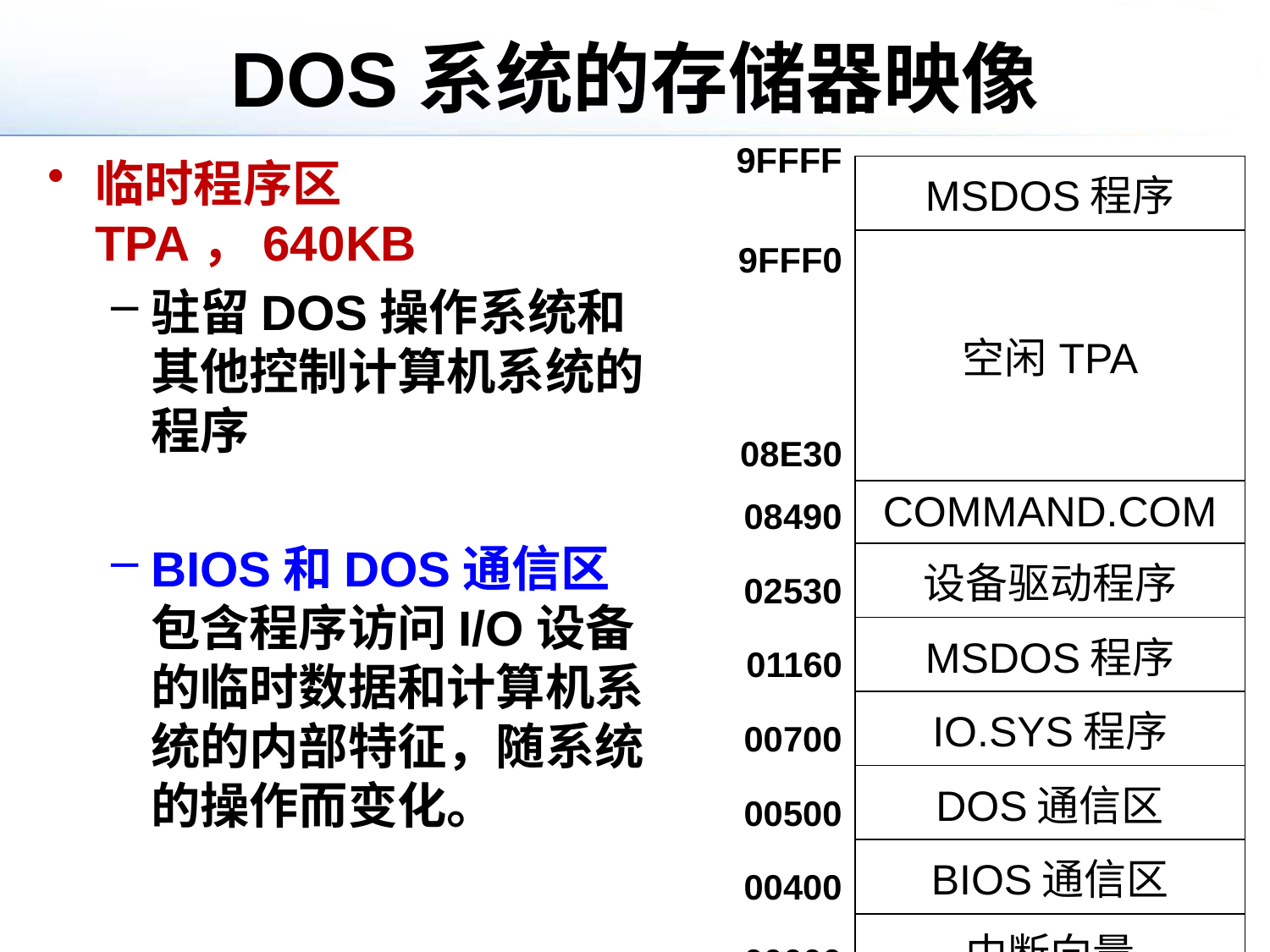

# DOS系统的存储器映像
临时程序区TPA，640KB
驻留DOS操作系统和其他控制计算机系统的程序

BIOS和DOS通信区包含程序访问I/O设备的临时数据和计算机系统的内部特征，随系统的操作而变化。
| 9FFFF | MSDOS程序 |
| --- | --- |
| 9FFF0 08E30 | 空闲TPA |
| 08490 | COMMAND.COM |
| 02530 | 设备驱动程序 |
| 01160 | MSDOS程序 |
| 00700 | IO.SYS程序 |
| 00500 | DOS通信区 |
| 00400 | BIOS通信区 |
| 00000 | 中断向量 |